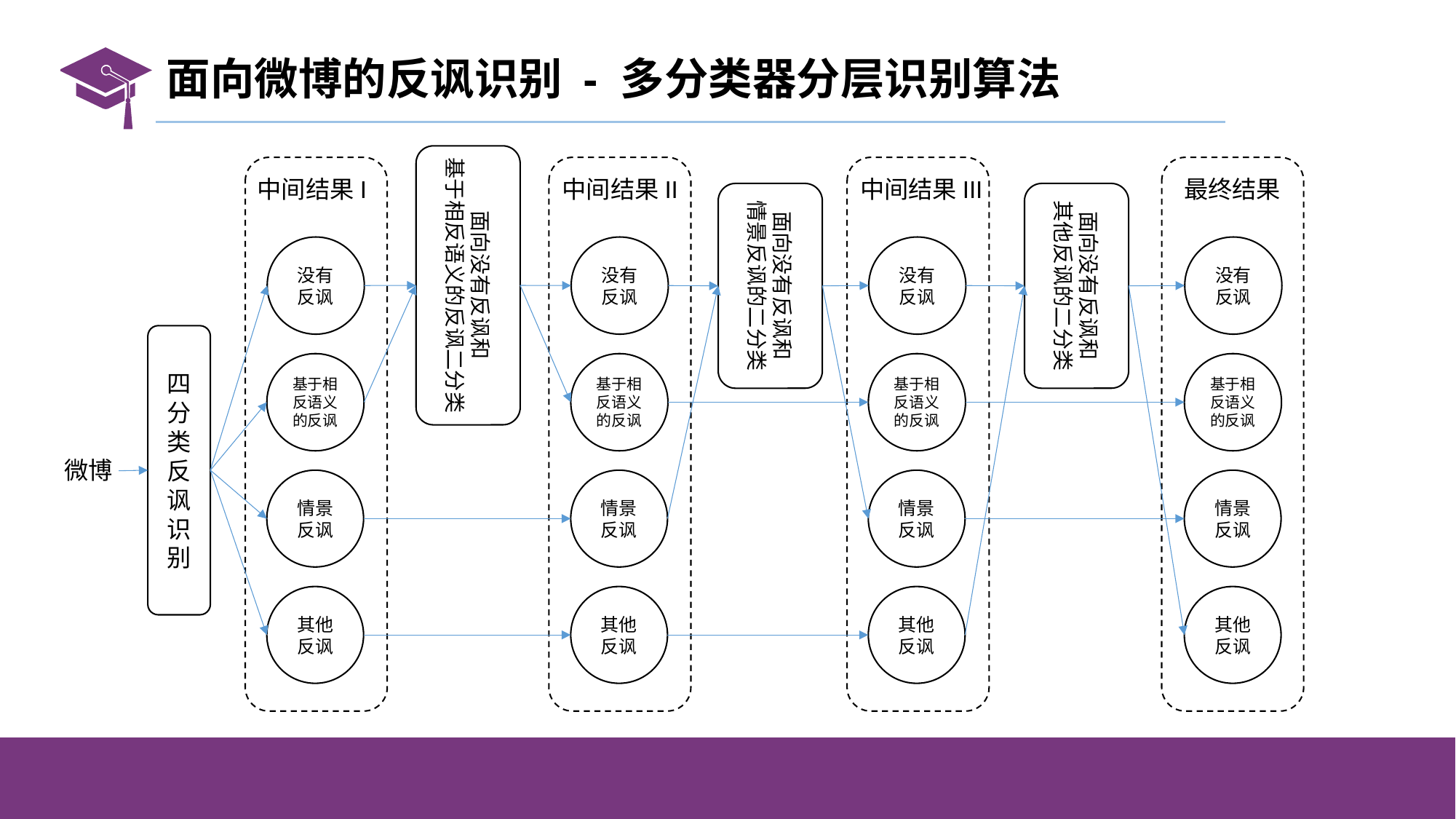

# 面向微博的反讽识别 - 多分类器分层识别算法

面向没有反讽和
基于相反语义的反讽二分类

中间结果I
中间结果II
中间结果III
最终结果
面向没有反讽和
情景反讽的二分类
面向没有反讽和
其他反讽的二分类
没有
反讽
基于相反语义的反讽
情景
反讽
其他
反讽
没有
反讽
基于相反语义的反讽
情景
反讽
其他
反讽
没有
反讽
基于相反语义的反讽
情景
反讽
其他
反讽
没有
反讽
基于相反语义的反讽
情景
反讽
其他
反讽
四分类反讽识别
微博